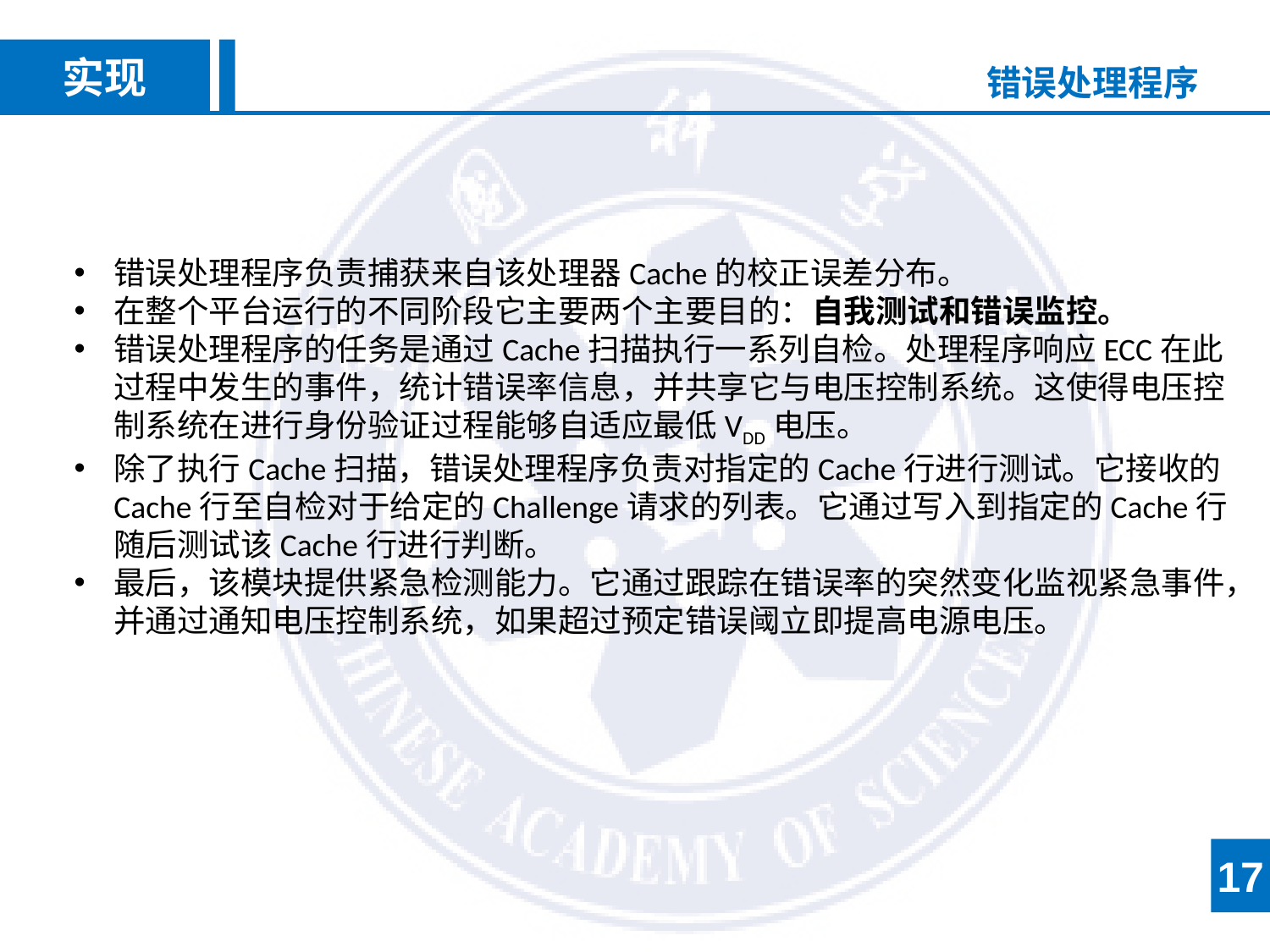

实现

错误处理程序
错误处理程序负责捕获来自该处理器Cache的校正误差分布。
在整个平台运行的不同阶段它主要两个主要目的：自我测试和错误监控。
错误处理程序的任务是通过Cache扫描执行一系列自检。处理程序响应ECC在此过程中发生的事件，统计错误率信息，并共享它与电压控制系统。这使得电压控制系统在进行身份验证过程能够自适应最低VDD电压。
除了执行Cache扫描，错误处理程序负责对指定的Cache行进行测试。它接收的Cache行至自检对于给定的Challenge请求的列表。它通过写入到指定的Cache行随后测试该Cache行进行判断。
最后，该模块提供紧急检测能力。它通过跟踪在错误率的突然变化监视紧急事件，并通过通知电压控制系统，如果超过预定错误阈立即提高电源电压。
17